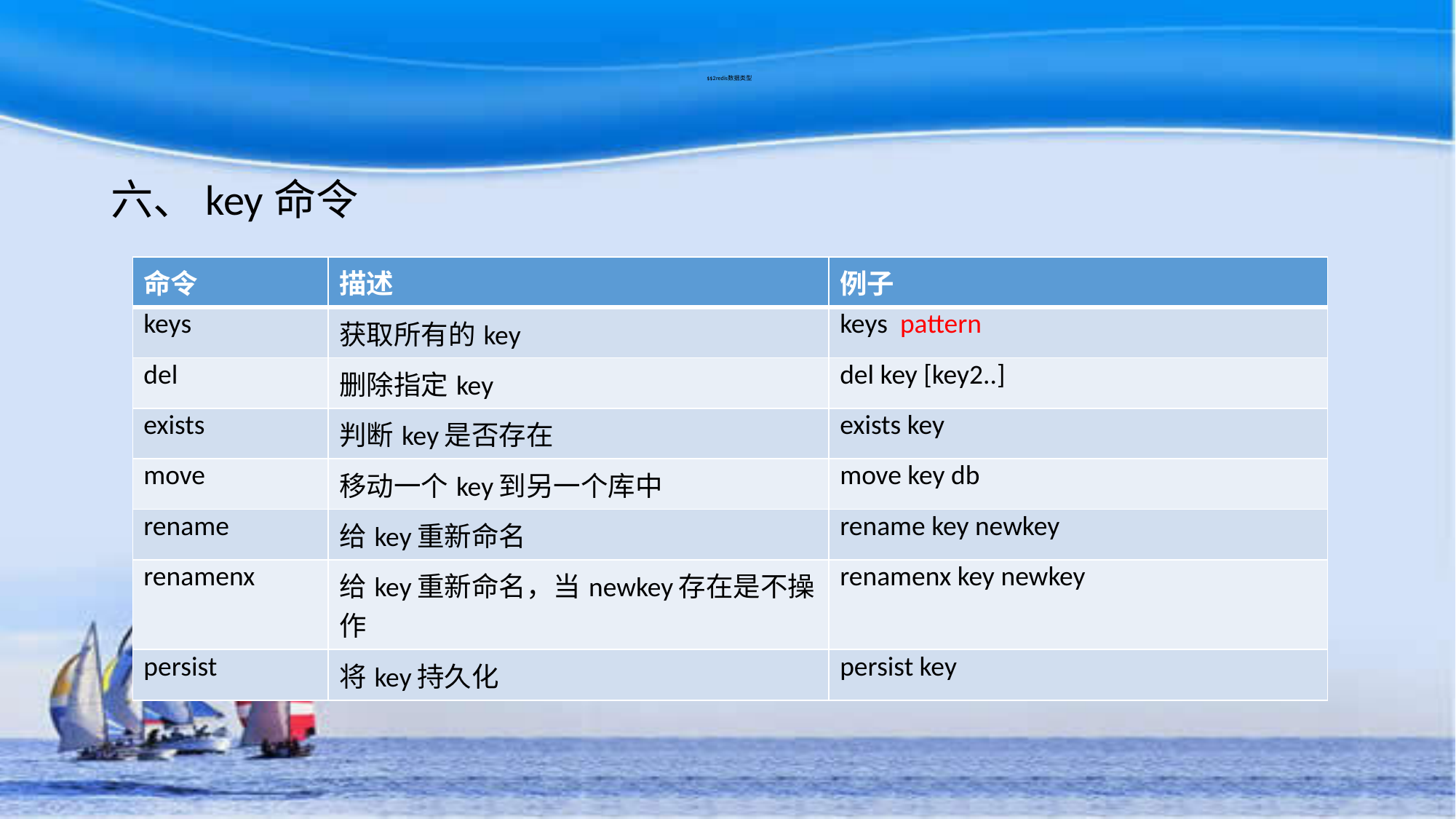

# $$2redis数据类型

六、key命令

| 命令 | 描述 | 例子 |
| --- | --- | --- |
| keys | 获取所有的key | keys pattern |
| del | 删除指定key | del key [key2..] |
| exists | 判断key是否存在 | exists key |
| move | 移动一个key到另一个库中 | move key db |
| rename | 给key重新命名 | rename key newkey |
| renamenx | 给key重新命名，当newkey存在是不操作 | renamenx key newkey |
| persist | 将key持久化 | persist key |